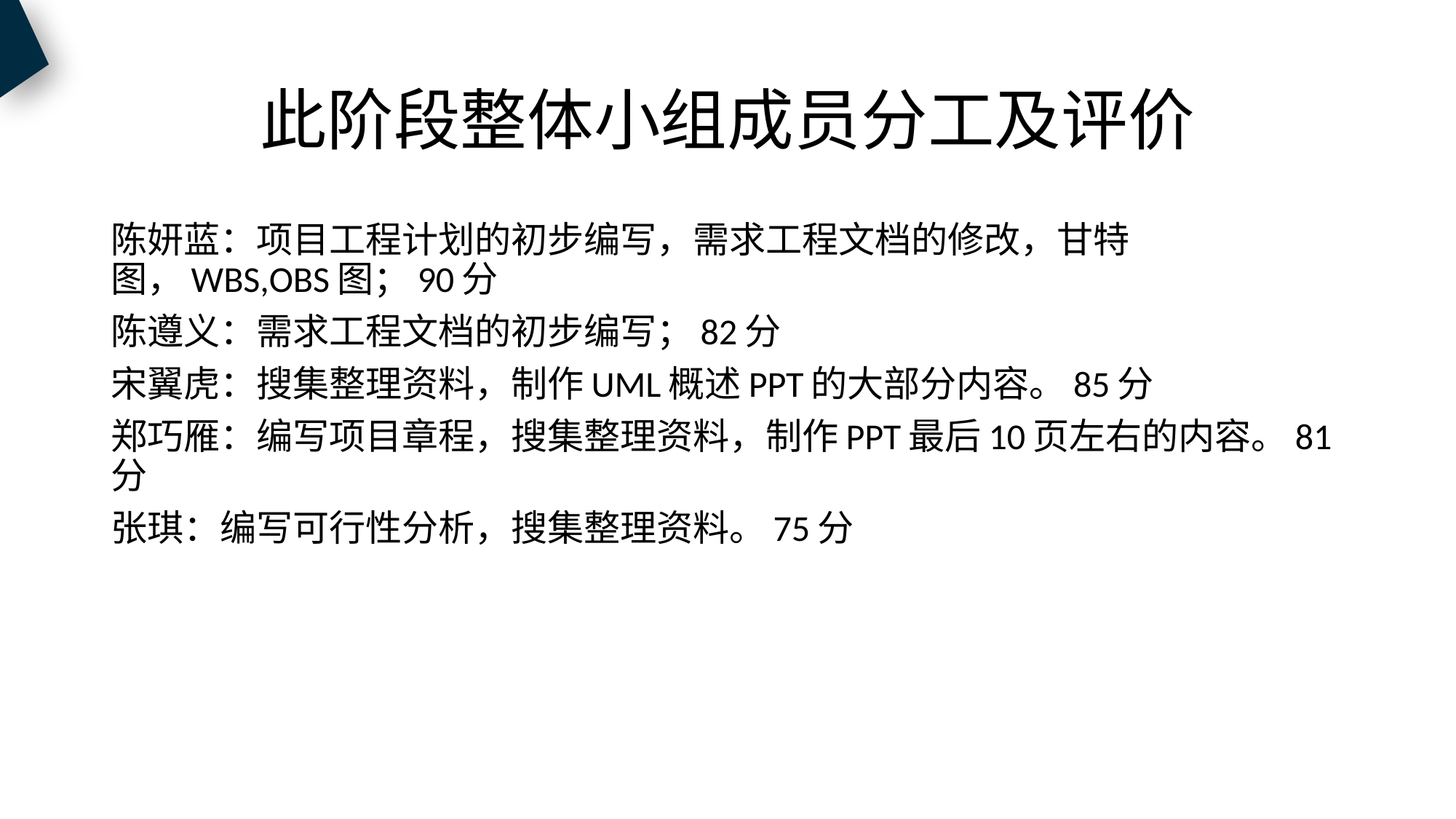

# 此阶段整体小组成员分工及评价
陈妍蓝：项目工程计划的初步编写，需求工程文档的修改，甘特图，WBS,OBS图；90分
陈遵义：需求工程文档的初步编写；82分
宋翼虎：搜集整理资料，制作UML概述PPT的大部分内容。85分
郑巧雁：编写项目章程，搜集整理资料，制作PPT最后10页左右的内容。81分
张琪：编写可行性分析，搜集整理资料。75分